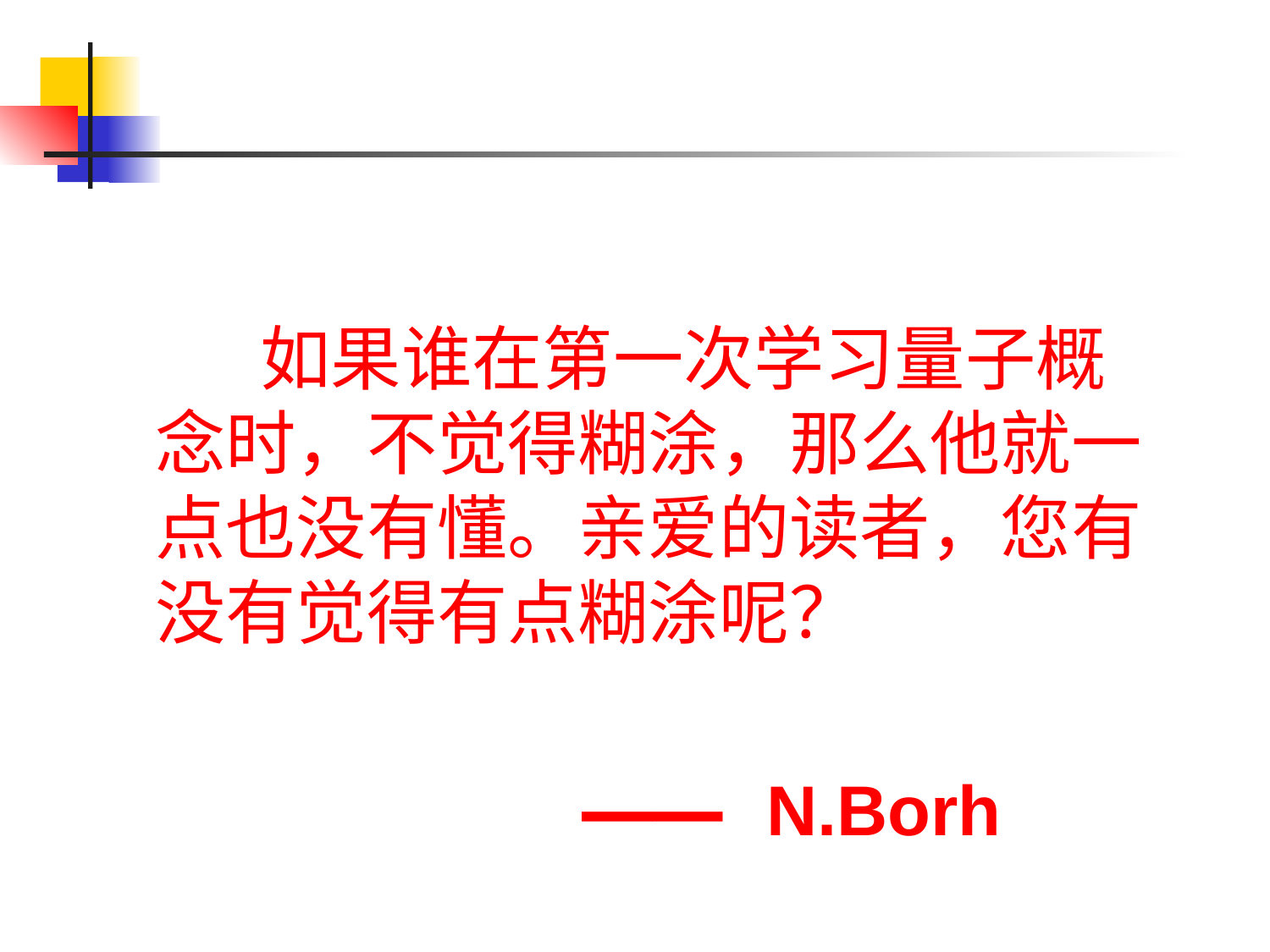

如果谁在第一次学习量子概念时，不觉得糊涂，那么他就一点也没有懂。亲爱的读者，您有没有觉得有点糊涂呢？

                           ——  N.Borh